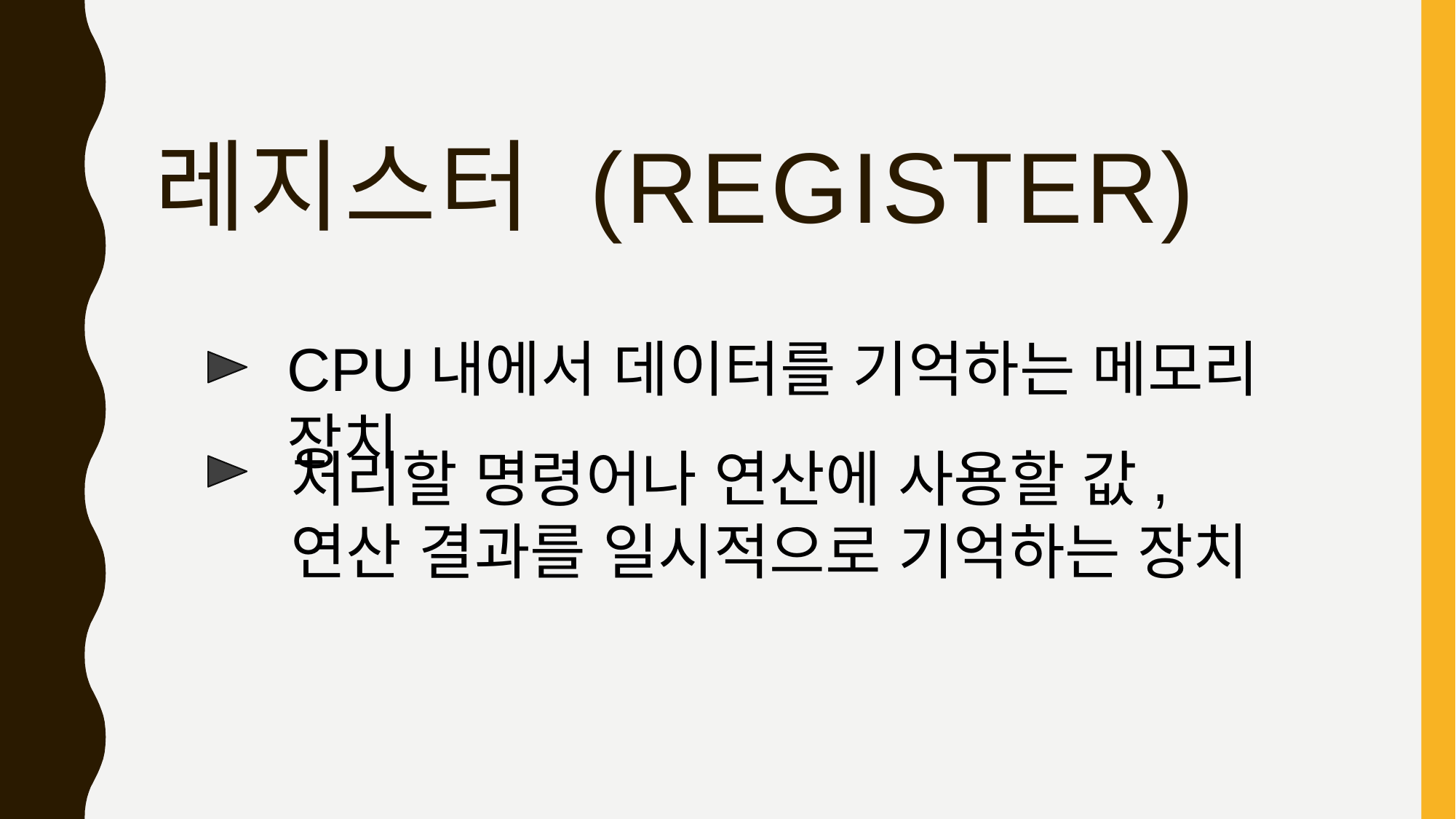

레지스터 (register)
CPU내에서 데이터를 기억하는 메모리 장치

처리할 명령어나 연산에 사용할 값,
연산 결과를 일시적으로 기억하는 장치